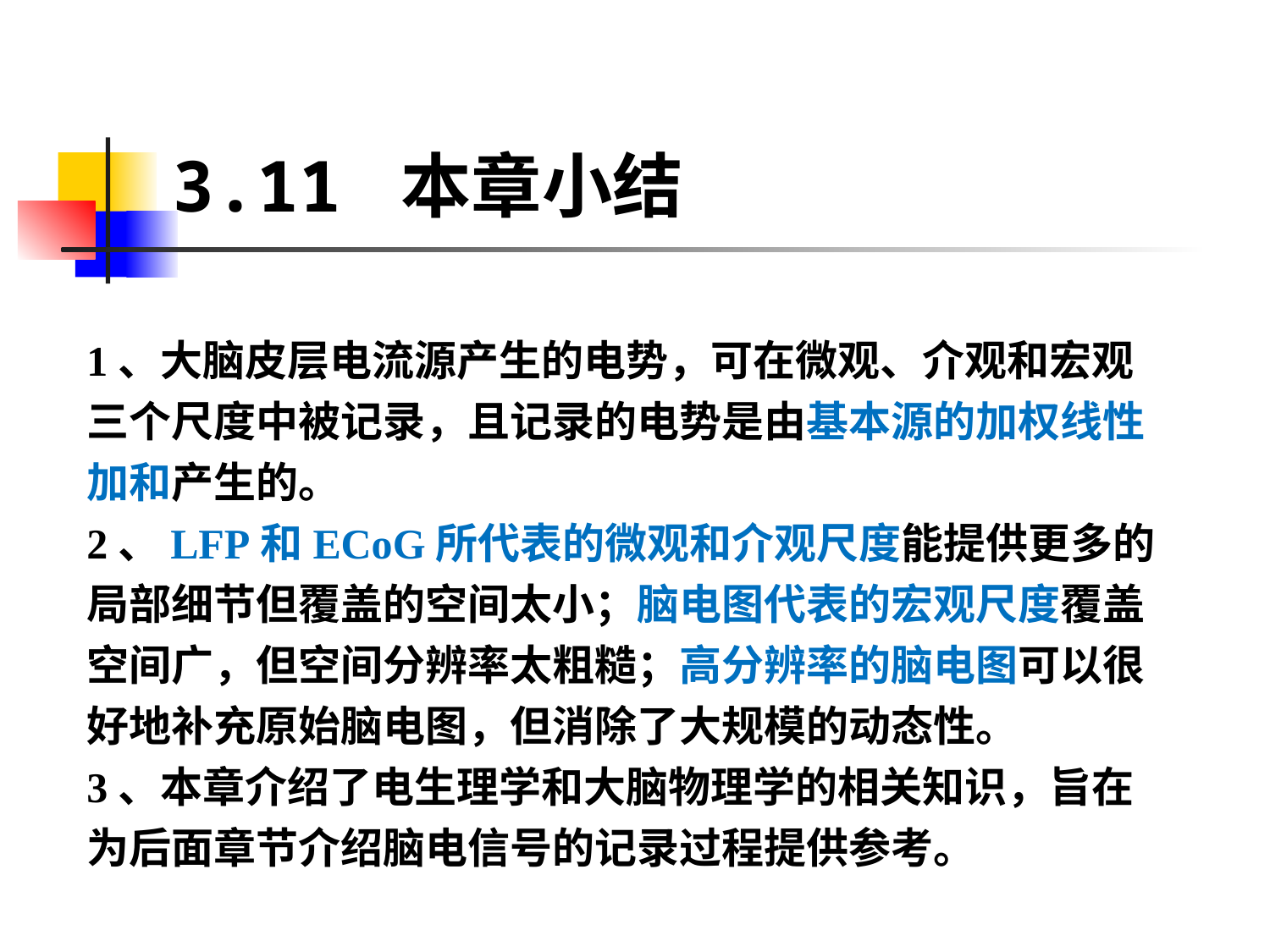

# 3.11 本章小结
1、大脑皮层电流源产生的电势，可在微观、介观和宏观三个尺度中被记录，且记录的电势是由基本源的加权线性加和产生的。
2、LFP和ECoG所代表的微观和介观尺度能提供更多的局部细节但覆盖的空间太小；脑电图代表的宏观尺度覆盖空间广，但空间分辨率太粗糙；高分辨率的脑电图可以很好地补充原始脑电图，但消除了大规模的动态性。
3、本章介绍了电生理学和大脑物理学的相关知识，旨在为后面章节介绍脑电信号的记录过程提供参考。